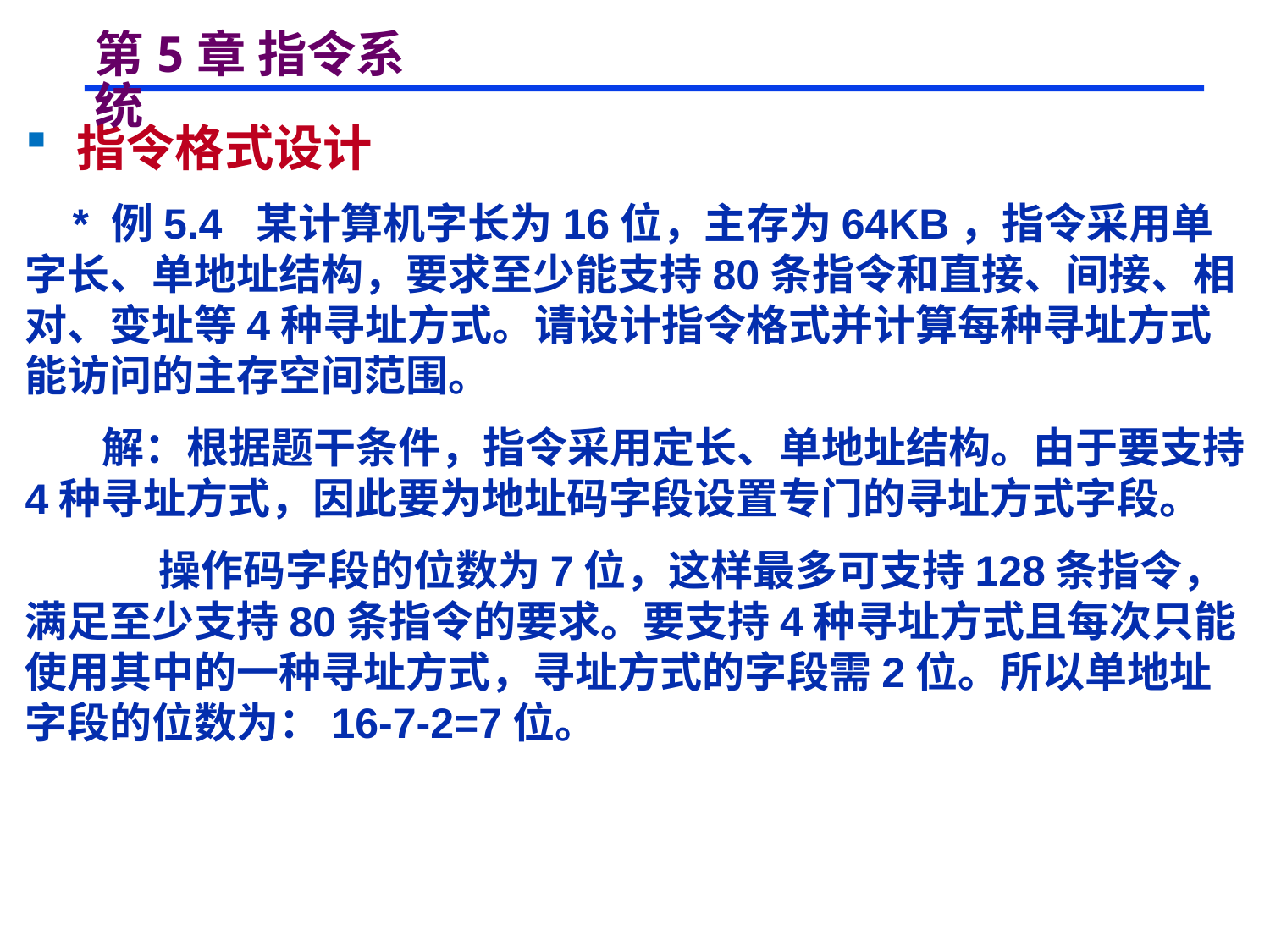

# 第5章 指令系统
 指令格式设计
    * 例5.4  某计算机字长为16位，主存为64KB，指令采用单字长、单地址结构，要求至少能支持80条指令和直接、间接、相对、变址等4种寻址方式。请设计指令格式并计算每种寻址方式能访问的主存空间范围。
       解：根据题干条件，指令采用定长、单地址结构。由于要支持4种寻址方式，因此要为地址码字段设置专门的寻址方式字段。
             操作码字段的位数为7位，这样最多可支持128条指令，满足至少支持80条指令的要求。要支持4种寻址方式且每次只能使用其中的一种寻址方式，寻址方式的字段需2位。所以单地址字段的位数为：16-7-2=7位。